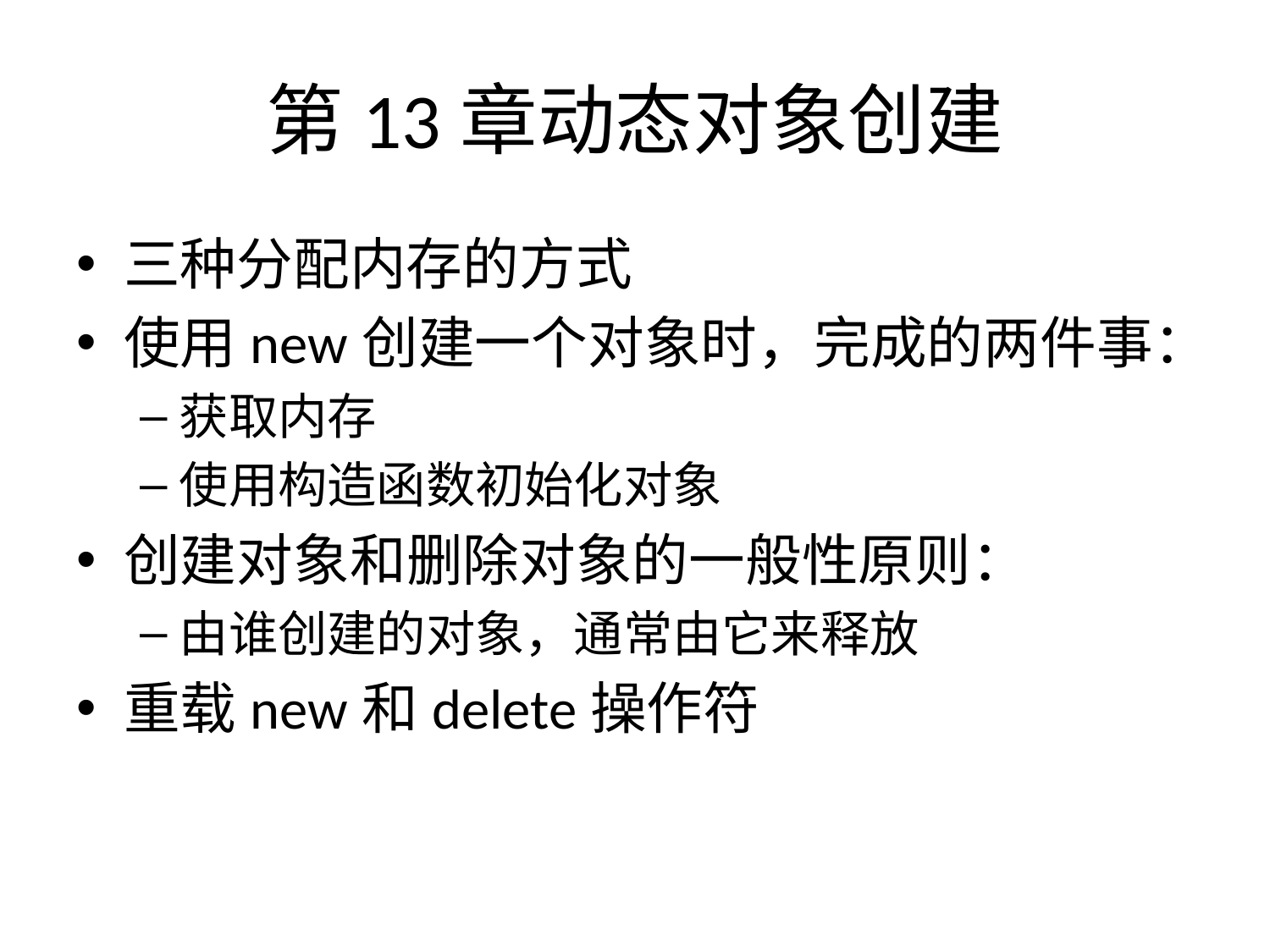

# 第13章动态对象创建
三种分配内存的方式
使用new创建一个对象时，完成的两件事：
获取内存
使用构造函数初始化对象
创建对象和删除对象的一般性原则：
由谁创建的对象，通常由它来释放
重载new和delete操作符